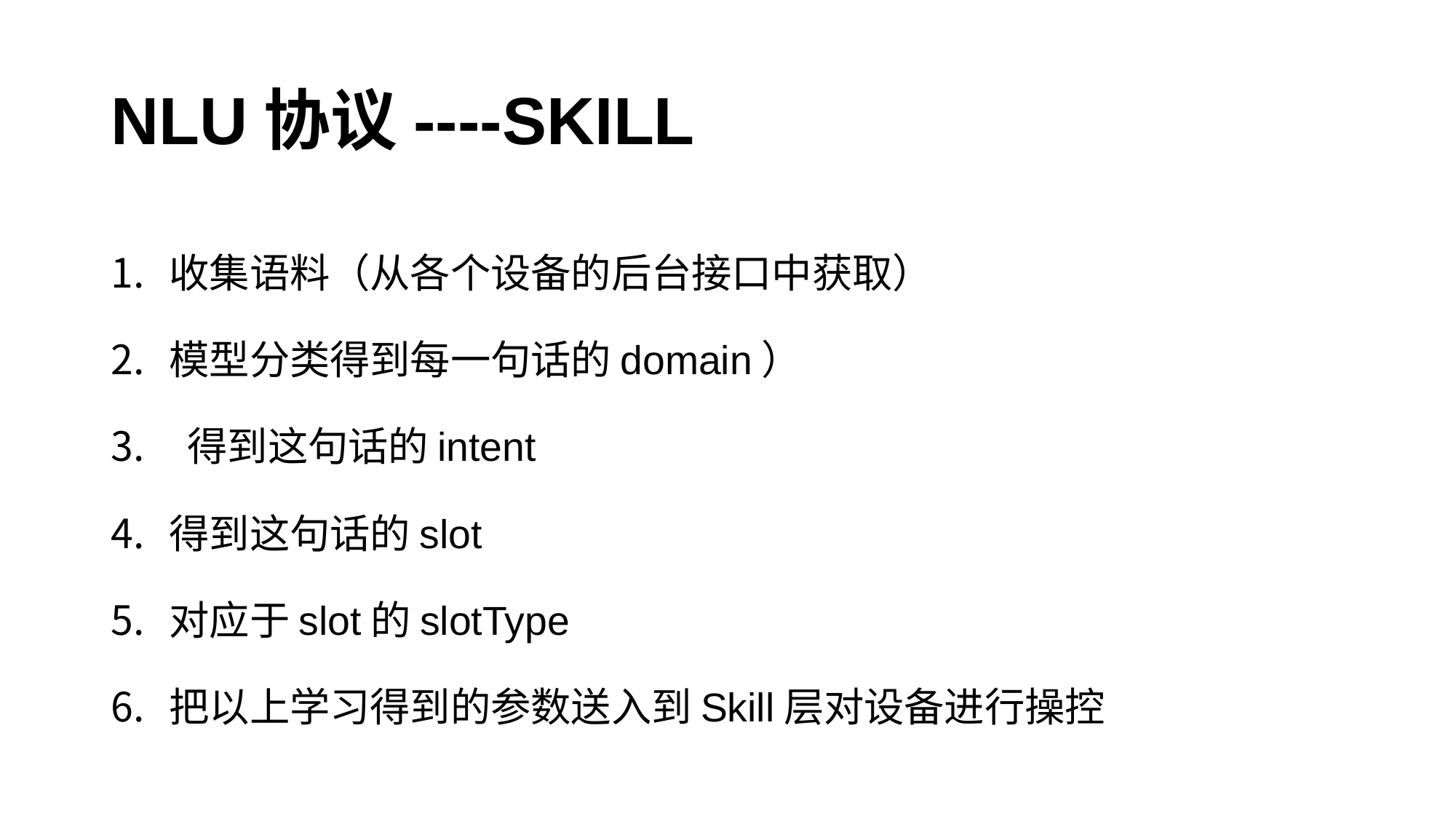

# NLU协议----SKILL
收集语料（从各个设备的后台接口中获取）
模型分类得到每一句话的domain）
 得到这句话的intent
得到这句话的slot
对应于slot的slotType
把以上学习得到的参数送入到Skill层对设备进行操控